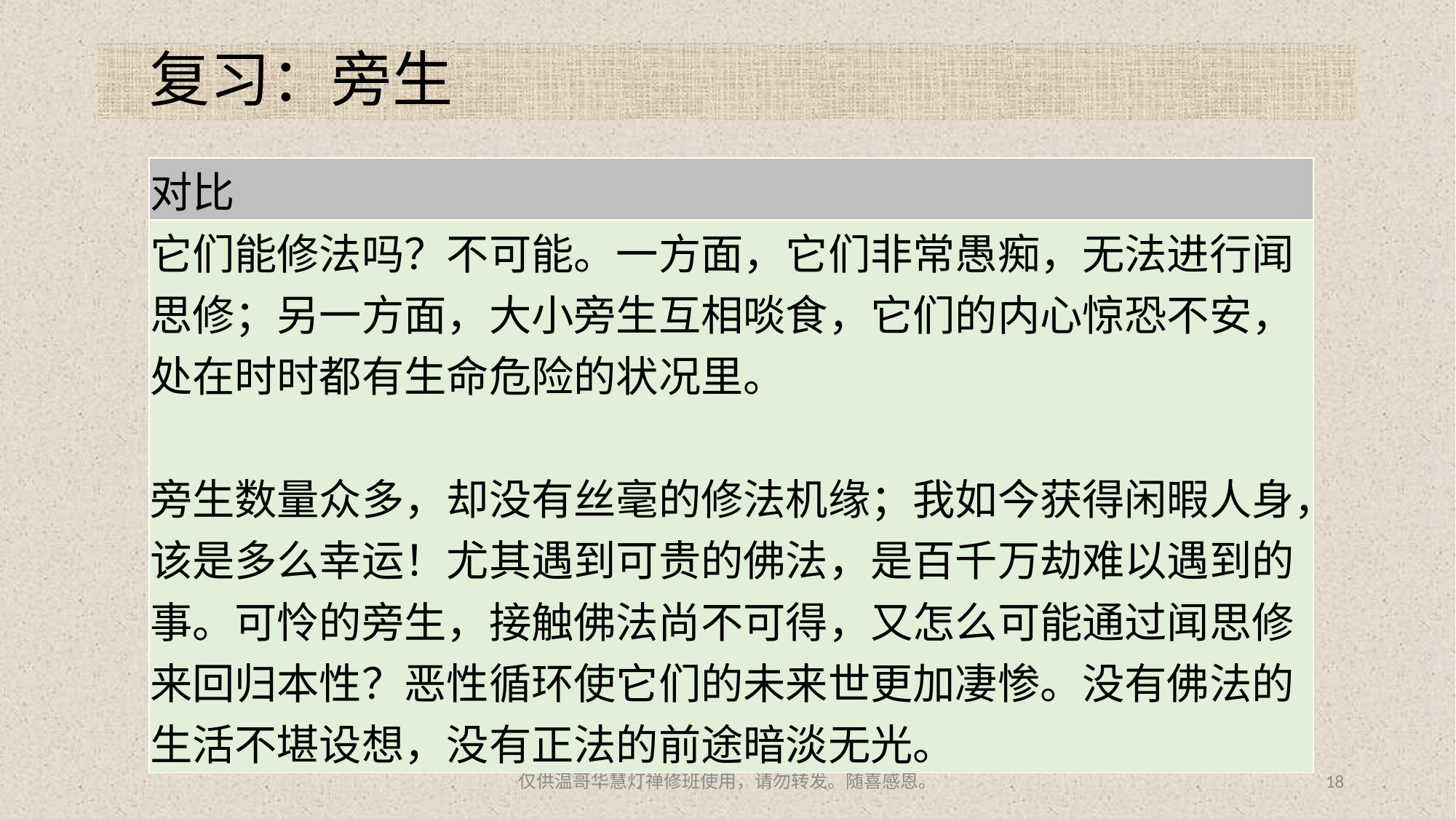

# 复习：旁生
| 对比 |
| --- |
| 它们能修法吗？不可能。一方面，它们非常愚痴，无法进行闻思修；另一方面，大小旁生互相啖食，它们的内心惊恐不安，处在时时都有生命危险的状况里。 旁生数量众多，却没有丝毫的修法机缘；我如今获得闲暇人身，该是多么幸运！尤其遇到可贵的佛法，是百千万劫难以遇到的事。可怜的旁生，接触佛法尚不可得，又怎么可能通过闻思修来回归本性？恶性循环使它们的未来世更加凄惨。没有佛法的生活不堪设想，没有正法的前途暗淡无光。 |
仅供温哥华慧灯禅修班使用，请勿转发。随喜感恩。
18